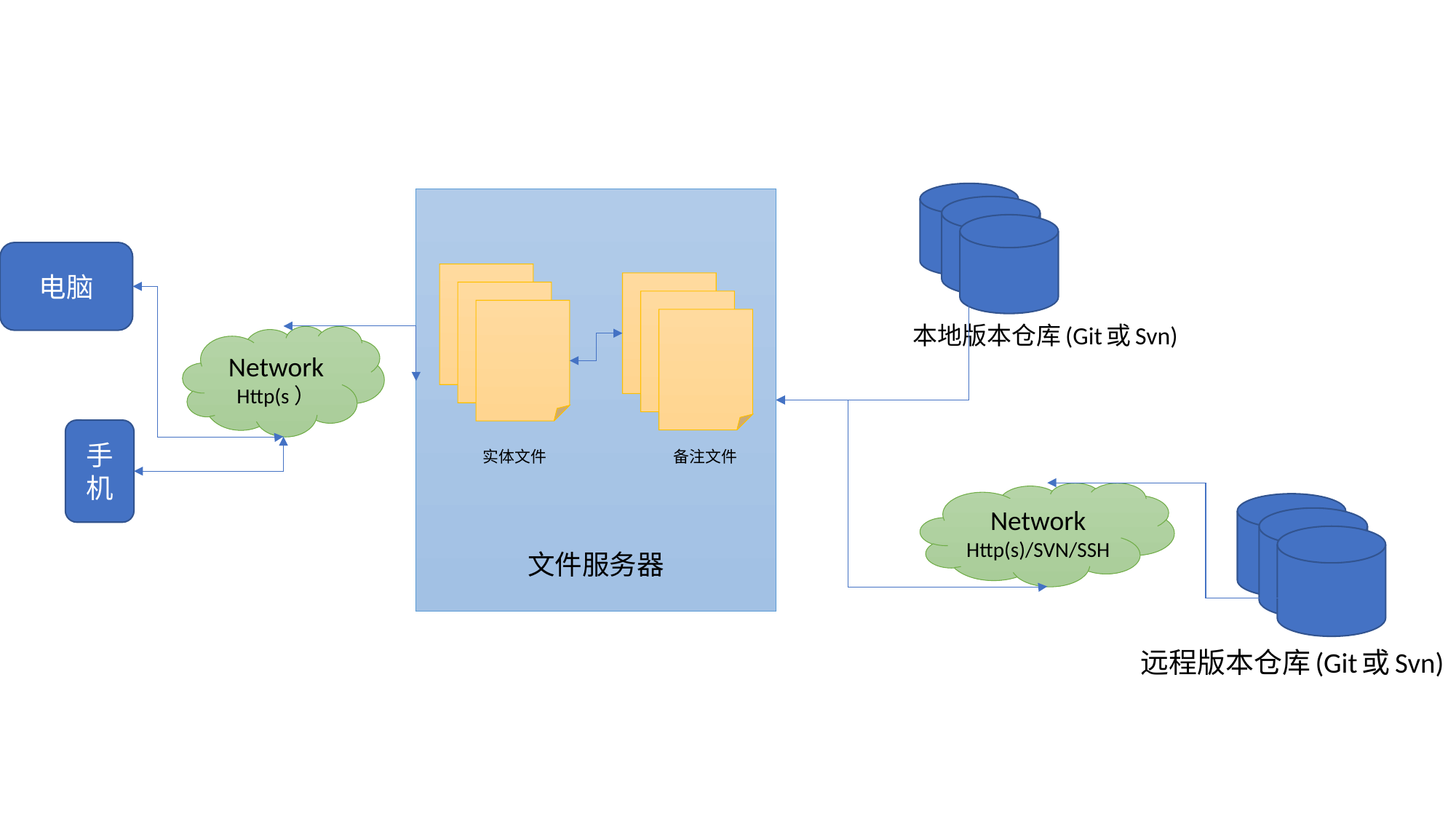

文件服务器

电脑

本地版本仓库(Git或Svn)

Network
Http(s）
手机
实体文件
备注文件
Network
Http(s)/SVN/SSH

远程版本仓库(Git或Svn)